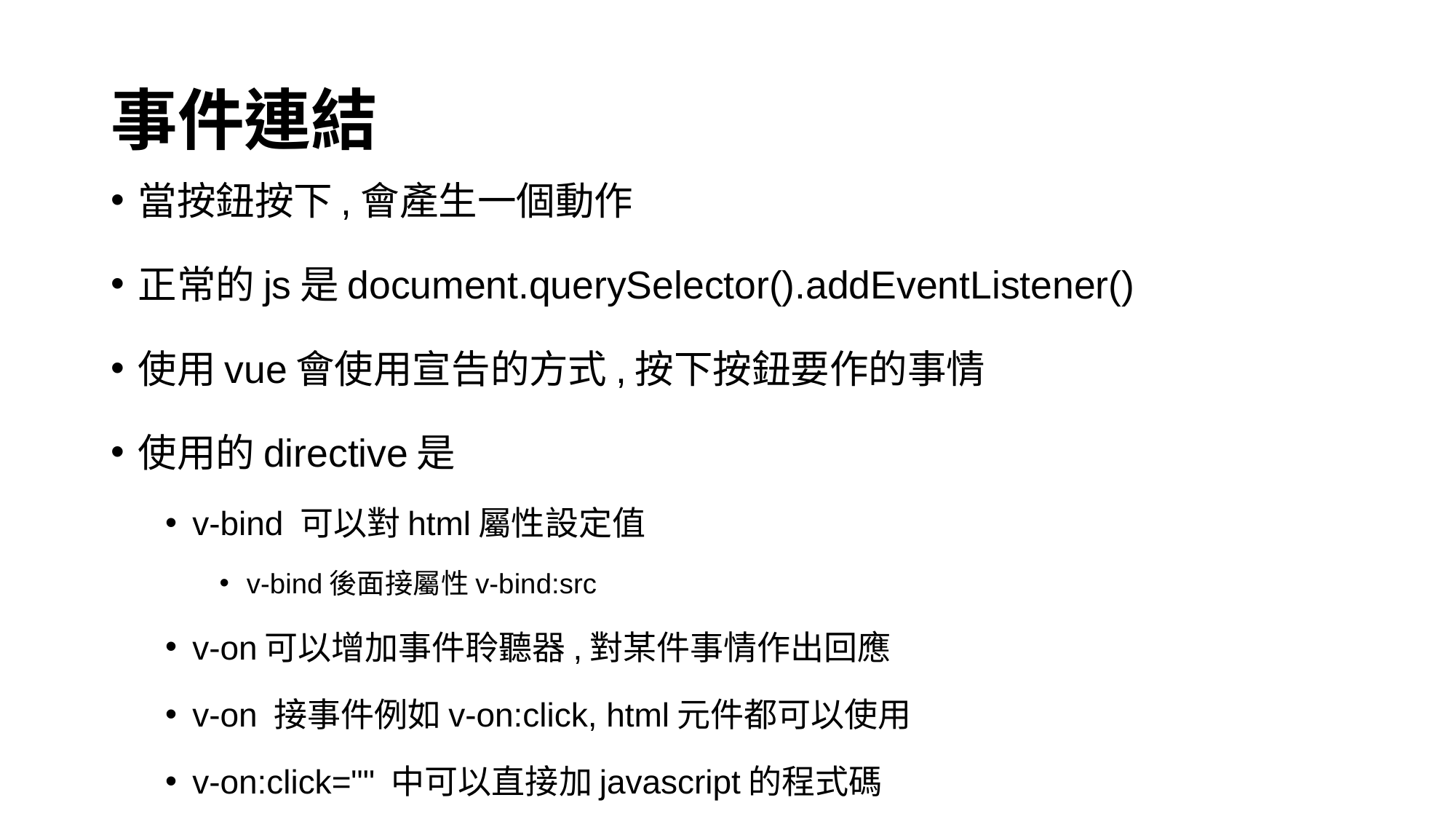

# 事件連結
當按鈕按下,會產生一個動作
正常的js是document.querySelector().addEventListener()
使用vue會使用宣告的方式,按下按鈕要作的事情
使用的directive是
v-bind 可以對html屬性設定值
v-bind後面接屬性v-bind:src
v-on可以增加事件聆聽器,對某件事情作出回應
v-on 接事件例如v-on:click, html元件都可以使用
v-on:click="" 中可以直接加javascript的程式碼